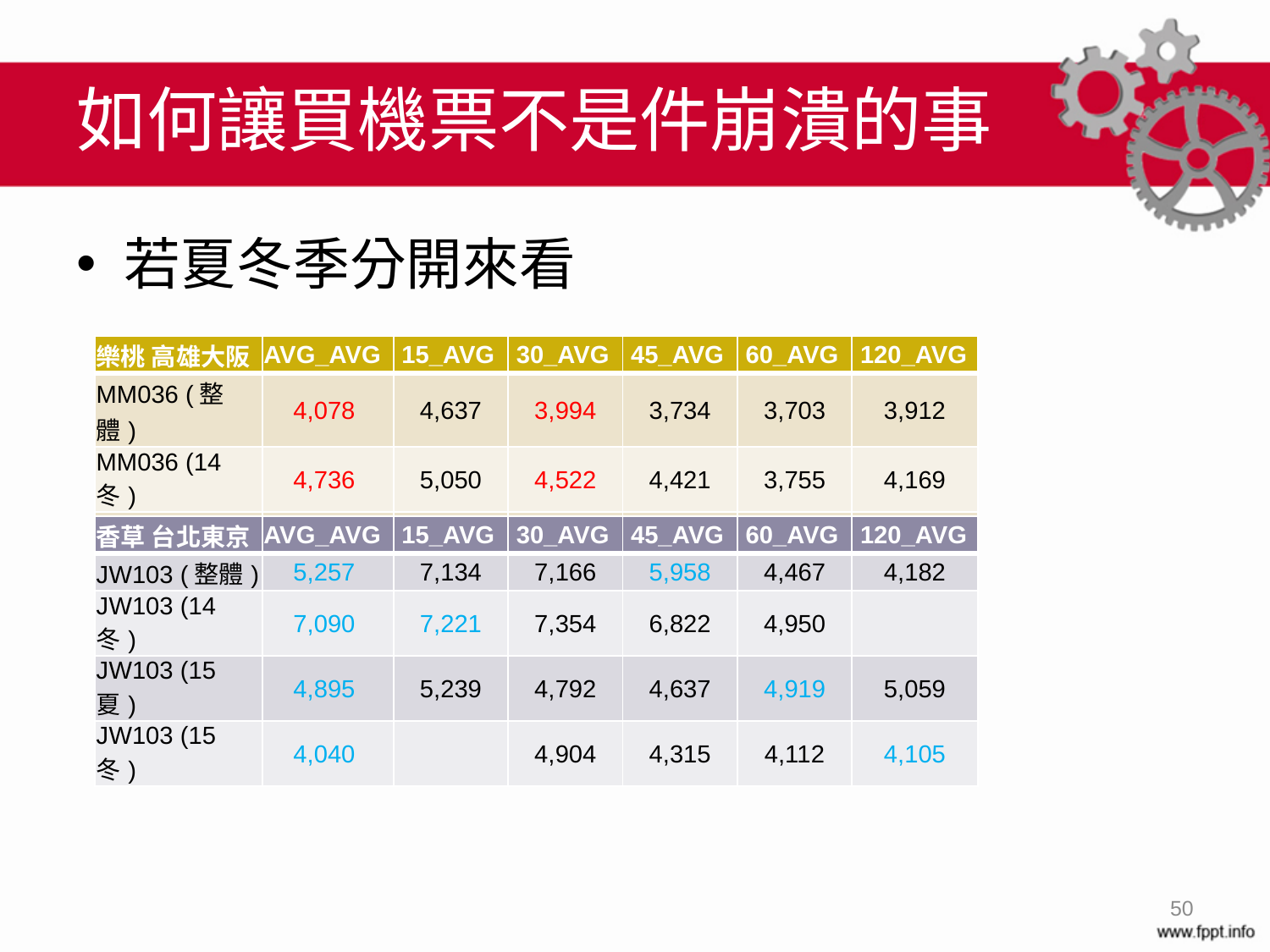

# 如何讓買機票不是件崩潰的事
若夏冬季分開來看
| 樂桃 高雄大阪 | AVG\_AVG | 15\_AVG | 30\_AVG | 45\_AVG | 60\_AVG | 120\_AVG |
| --- | --- | --- | --- | --- | --- | --- |
| MM036 (整體) | 4,078 | 4,637 | 3,994 | 3,734 | 3,703 | 3,912 |
| MM036 (14冬) | 4,736 | 5,050 | 4,522 | 4,421 | 3,755 | 4,169 |
| MM036 (15夏) | 3,975 | 4,489 | 3,856 | 3,658 | 3,755 | 3,983 |
| MM036 (15冬) | 3,918 |  | 2,980 | 2,943 | 3,296 | 3,713 |
| 香草 台北東京 | AVG\_AVG | 15\_AVG | 30\_AVG | 45\_AVG | 60\_AVG | 120\_AVG |
| --- | --- | --- | --- | --- | --- | --- |
| JW103 (整體) | 5,257 | 7,134 | 7,166 | 5,958 | 4,467 | 4,182 |
| JW103 (14冬) | 7,090 | 7,221 | 7,354 | 6,822 | 4,950 |  |
| JW103 (15夏) | 4,895 | 5,239 | 4,792 | 4,637 | 4,919 | 5,059 |
| JW103 (15冬) | 4,040 |  | 4,904 | 4,315 | 4,112 | 4,105 |
50